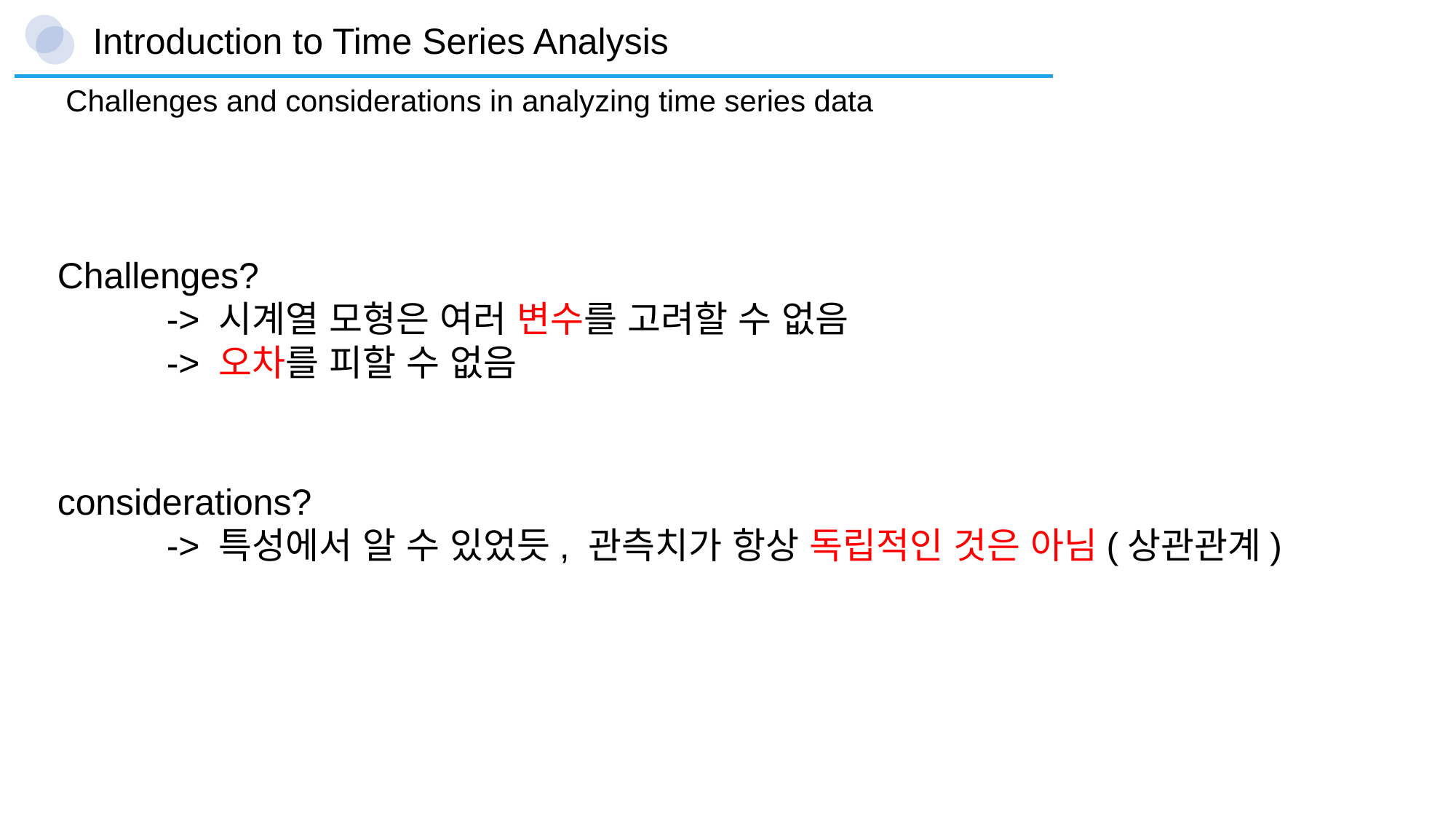

Introduction to Time Series Analysis

Challenges and considerations in analyzing time series data
Challenges?
	-> 시계열 모형은 여러 변수를 고려할 수 없음
	-> 오차를 피할 수 없음
considerations?
	-> 특성에서 알 수 있었듯, 관측치가 항상 독립적인 것은 아님(상관관계)